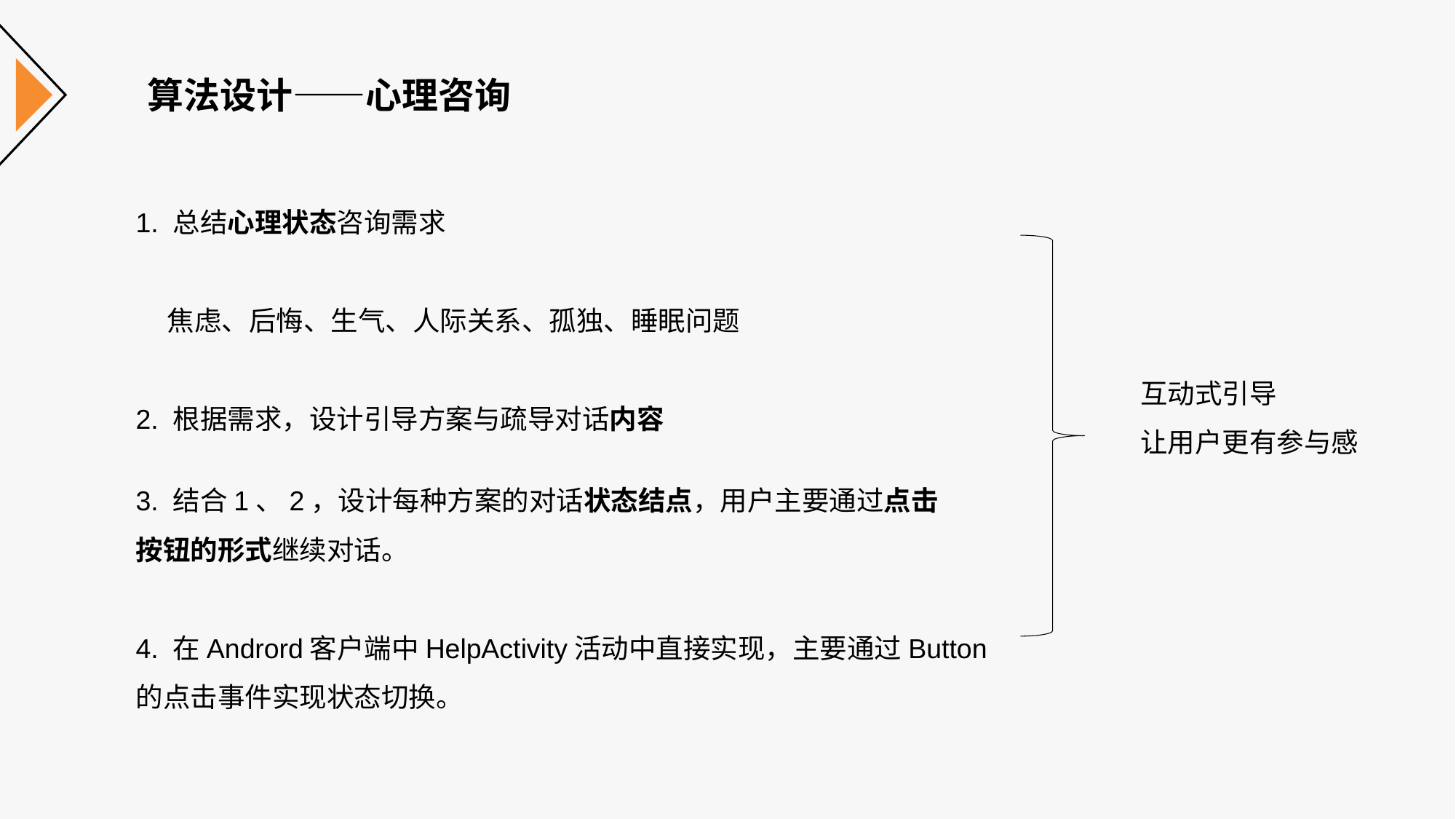

算法设计——心理咨询

1. 总结心理状态咨询需求

    焦虑、后悔、生气、人际关系、孤独、睡眠问题

2. 根据需求，设计引导方案与疏导对话内容

3. 结合1、2，设计每种方案的对话状态结点，用户主要通过点击
按钮的形式继续对话。

4. 在Andrord客户端中HelpActivity活动中直接实现，主要通过Button
的点击事件实现状态切换。

互动式引导
让用户更有参与感